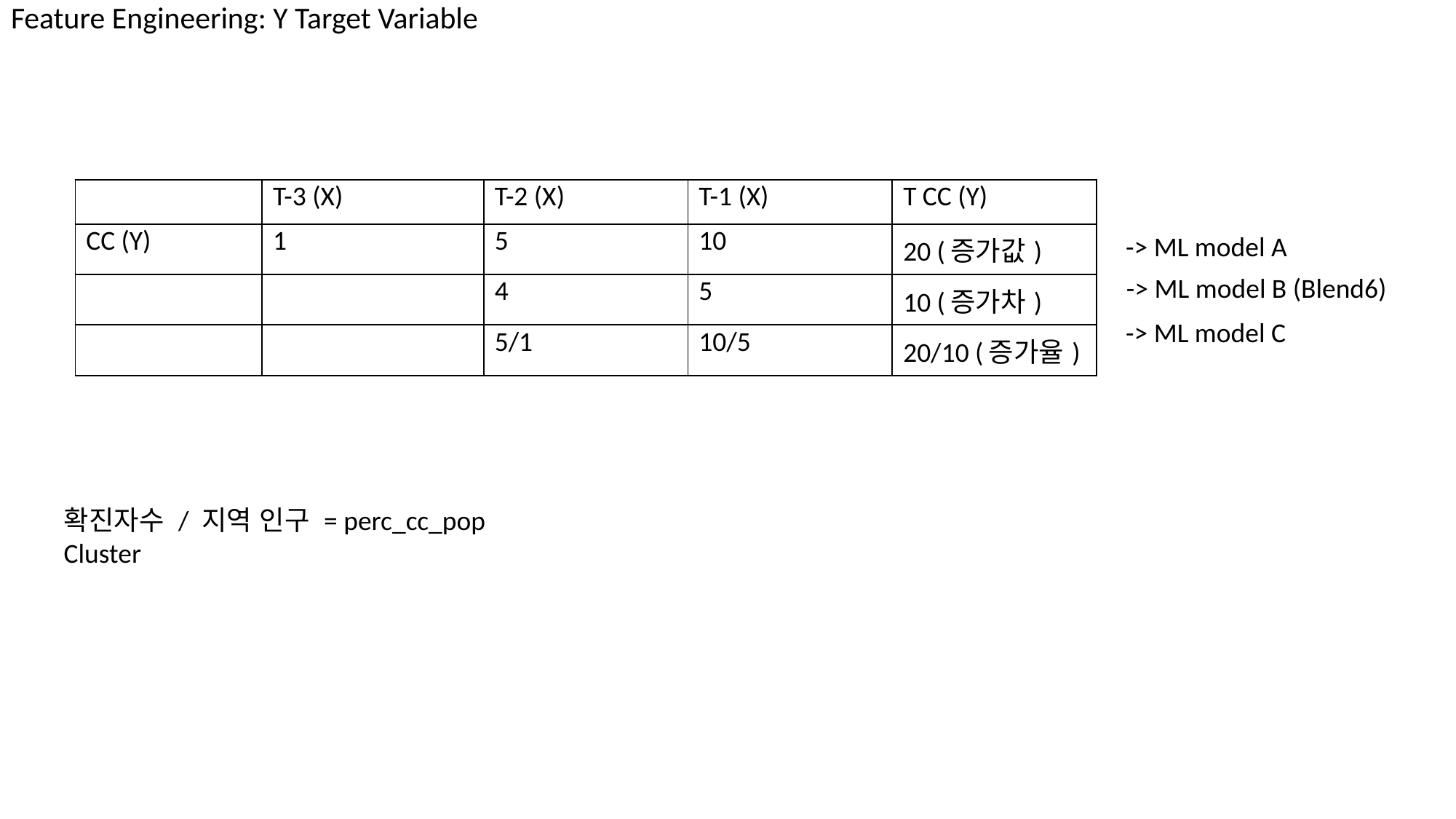

# Feature Engineering: Y Target Variable
|  | T-3 (X) | T-2 (X) | T-1 (X) | T CC (Y) |
| --- | --- | --- | --- | --- |
| CC (Y) | 1 | 5 | 10 | 20 (증가값) |
|  |  | 4 | 5 | 10 (증가차) |
|  |  | 5/1 | 10/5 | 20/10 (증가율) |
-> ML model A
-> ML model B (Blend6)
-> ML model C
확진자수 / 지역 인구 = perc_cc_pop
Cluster